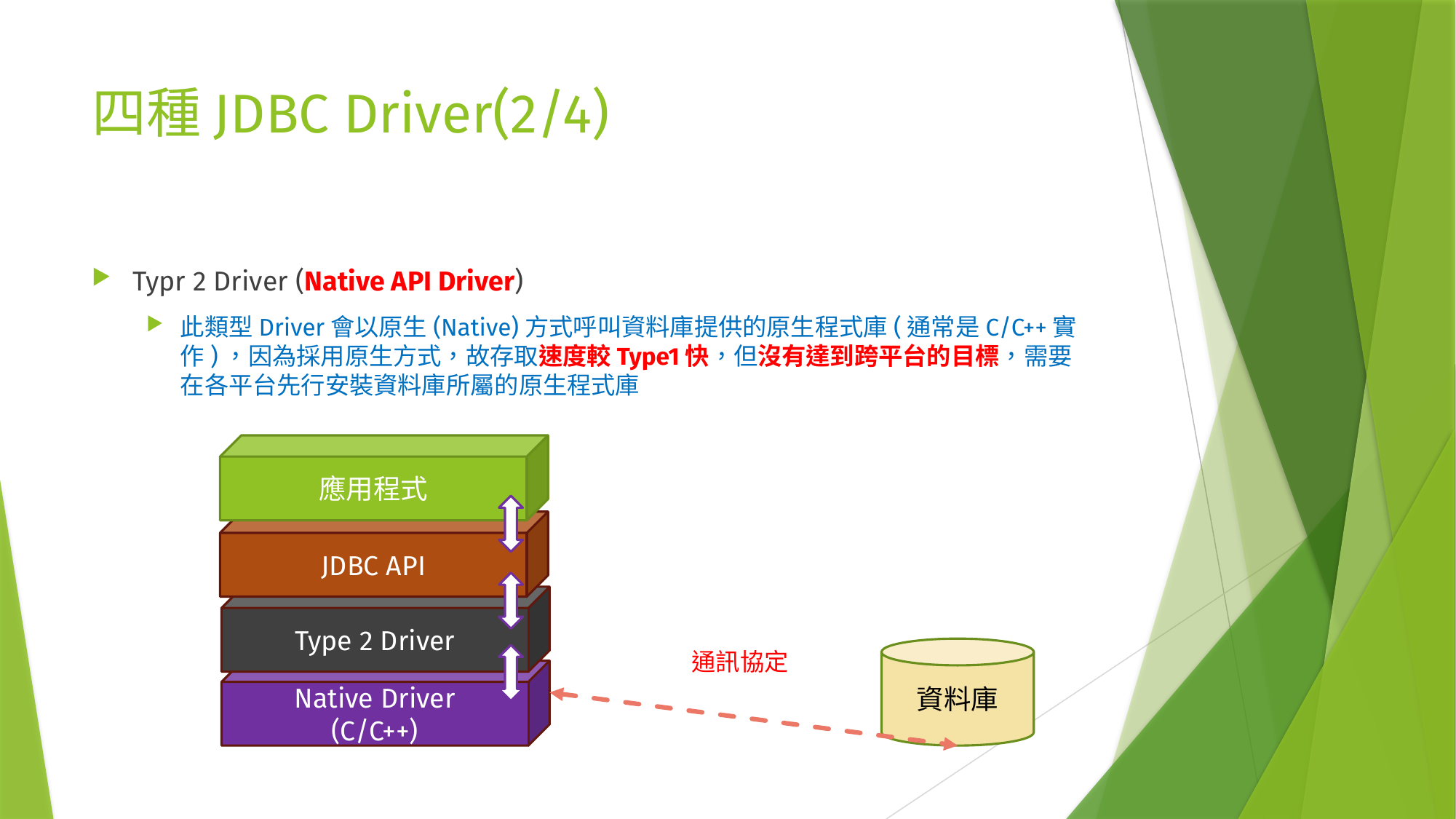

# 四種JDBC Driver(2/4)
Typr 2 Driver (Native API Driver)
此類型Driver會以原生(Native)方式呼叫資料庫提供的原生程式庫(通常是C/C++實作)，因為採用原生方式，故存取速度較Type1快，但沒有達到跨平台的目標，需要在各平台先行安裝資料庫所屬的原生程式庫
應用程式

JDBC API

Type 2 Driver
資料庫
通訊協定

Native Driver
(C/C++)